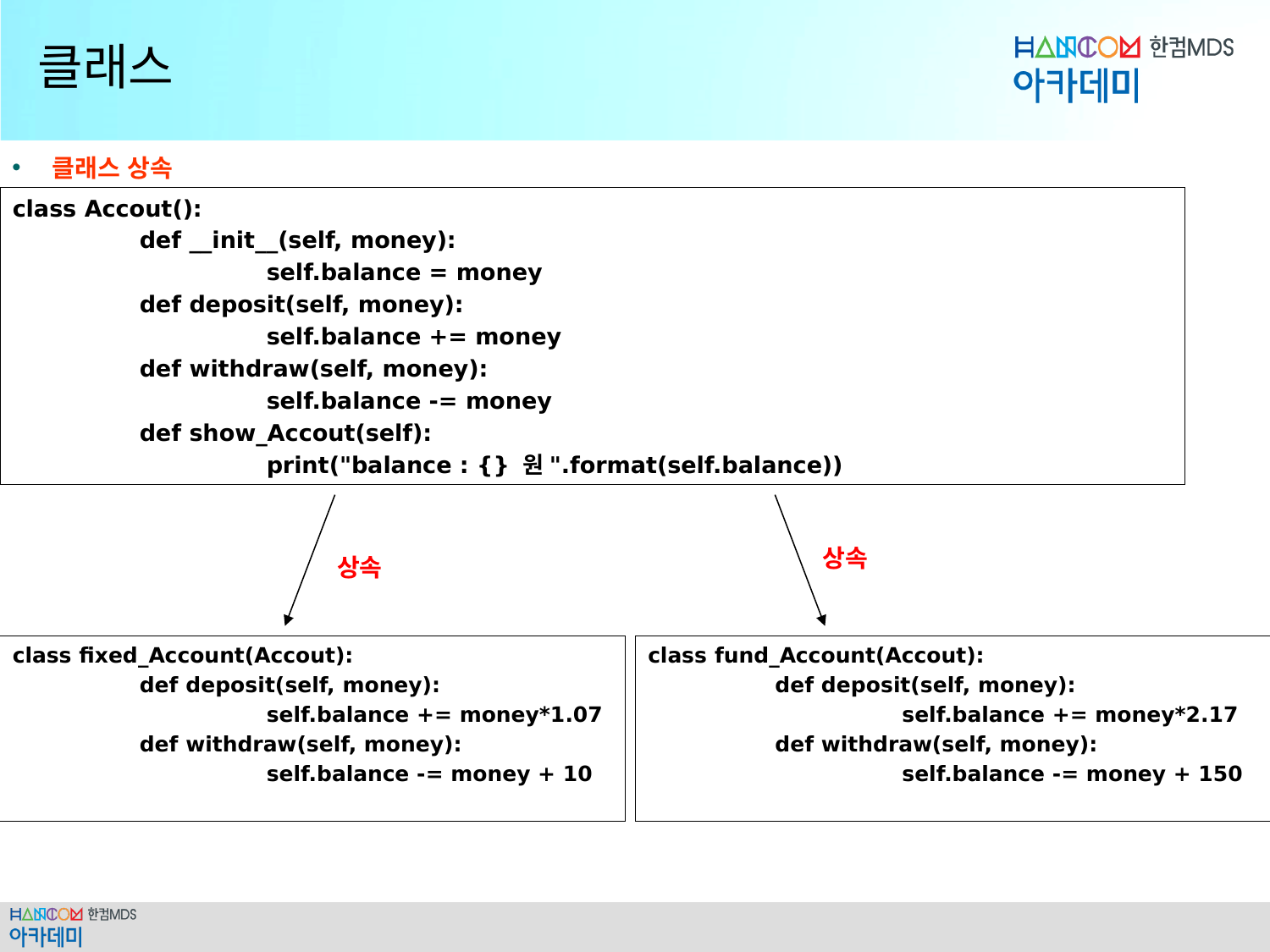

# 클래스
클래스 상속
class Accout():
	def __init__(self, money):
		self.balance = money
	def deposit(self, money):
		self.balance += money
	def withdraw(self, money):
		self.balance -= money
	def show_Accout(self):
		print("balance : {} 원".format(self.balance))
상속
상속
class fixed_Account(Accout):
	def deposit(self, money):
		self.balance += money*1.07
	def withdraw(self, money):
		self.balance -= money + 10

class fund_Account(Accout):
	def deposit(self, money):
		self.balance += money*2.17
	def withdraw(self, money):
		self.balance -= money + 150